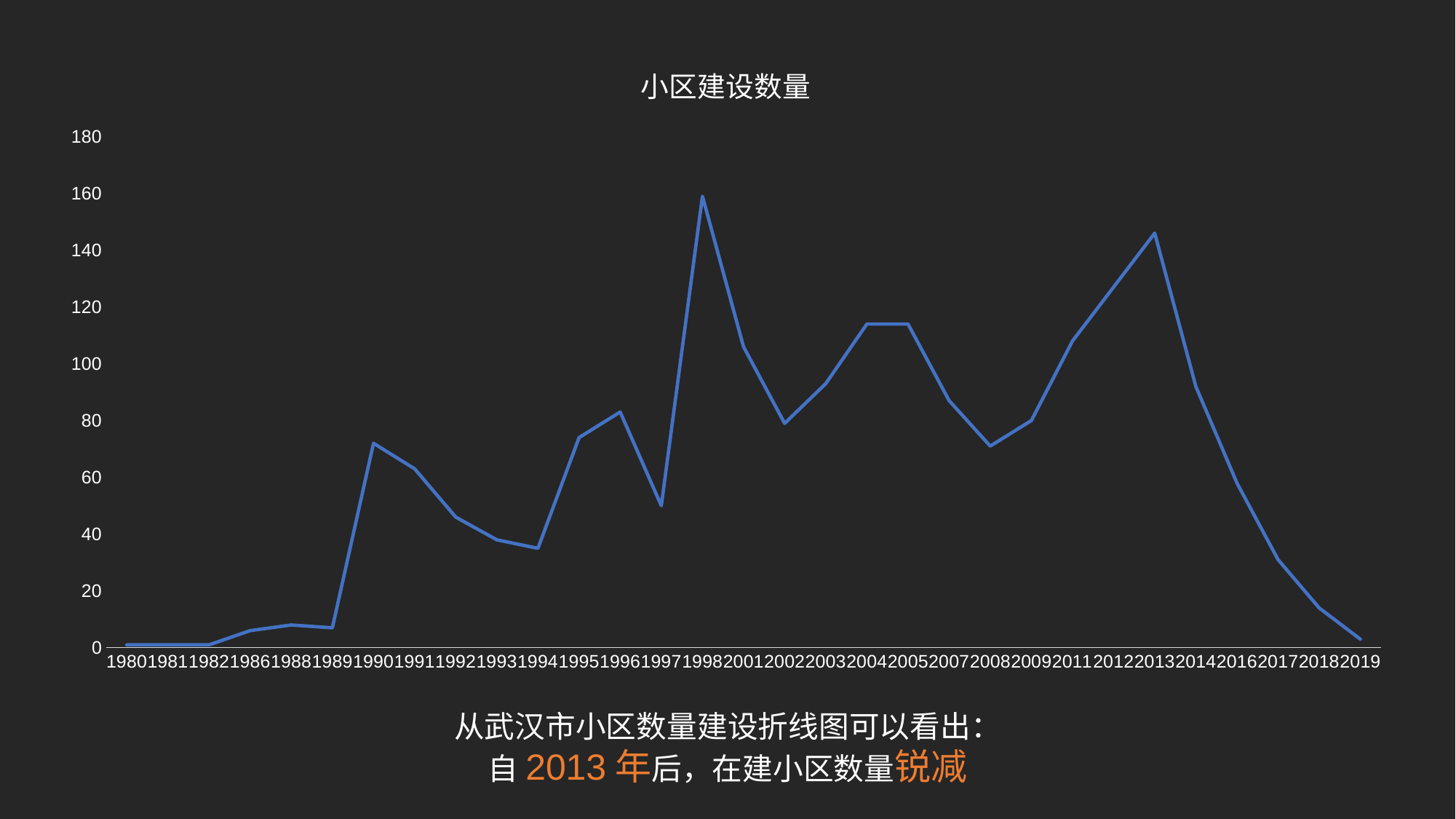

### Chart: 小区建设数量

| Category | 列1 |
|---|---|
| 1980 | 1.0 |
| 1981 | 1.0 |
| 1982 | 1.0 |
| 1986 | 6.0 |
| 1988 | 8.0 |
| 1989 | 7.0 |
| 1990 | 72.0 |
| 1991 | 63.0 |
| 1992 | 46.0 |
| 1993 | 38.0 |
| 1994 | 35.0 |
| 1995 | 74.0 |
| 1996 | 83.0 |
| 1997 | 50.0 |
| 1998 | 159.0 |
| 2001 | 106.0 |
| 2002 | 79.0 |
| 2003 | 93.0 |
| 2004 | 114.0 |
| 2005 | 114.0 |
| 2007 | 87.0 |
| 2008 | 71.0 |
| 2009 | 80.0 |
| 2011 | 108.0 |
| 2012 | 127.0 |
| 2013 | 146.0 |
| 2014 | 92.0 |
| 2016 | 58.0 |
| 2017 | 31.0 |
| 2018 | 14.0 |
| 2019 | 3.0 |
从武汉市小区数量建设折线图可以看出：
自2013年后，在建小区数量锐减